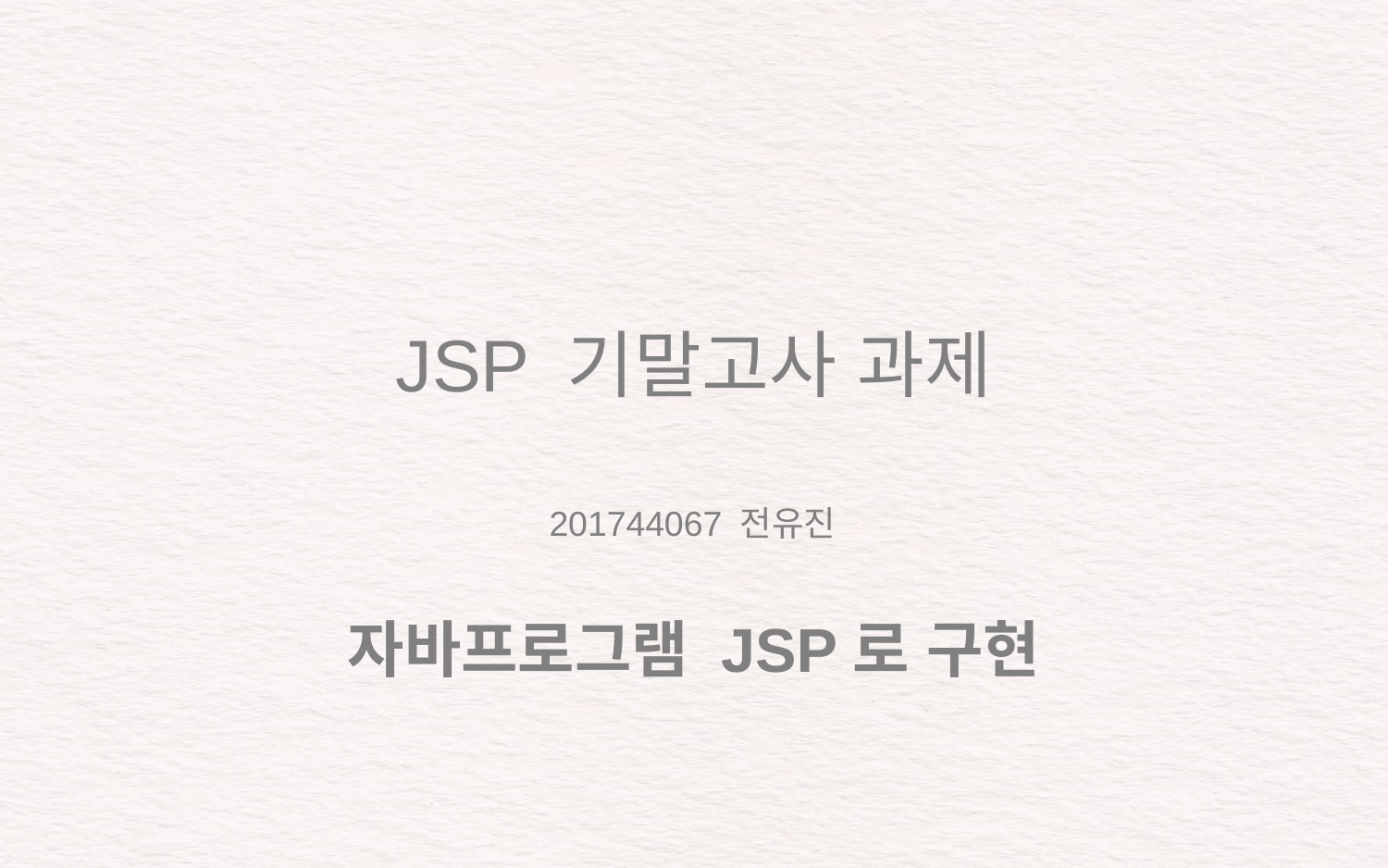

# JSP 기말고사 과제
201744067 전유진
자바프로그램 JSP로 구현